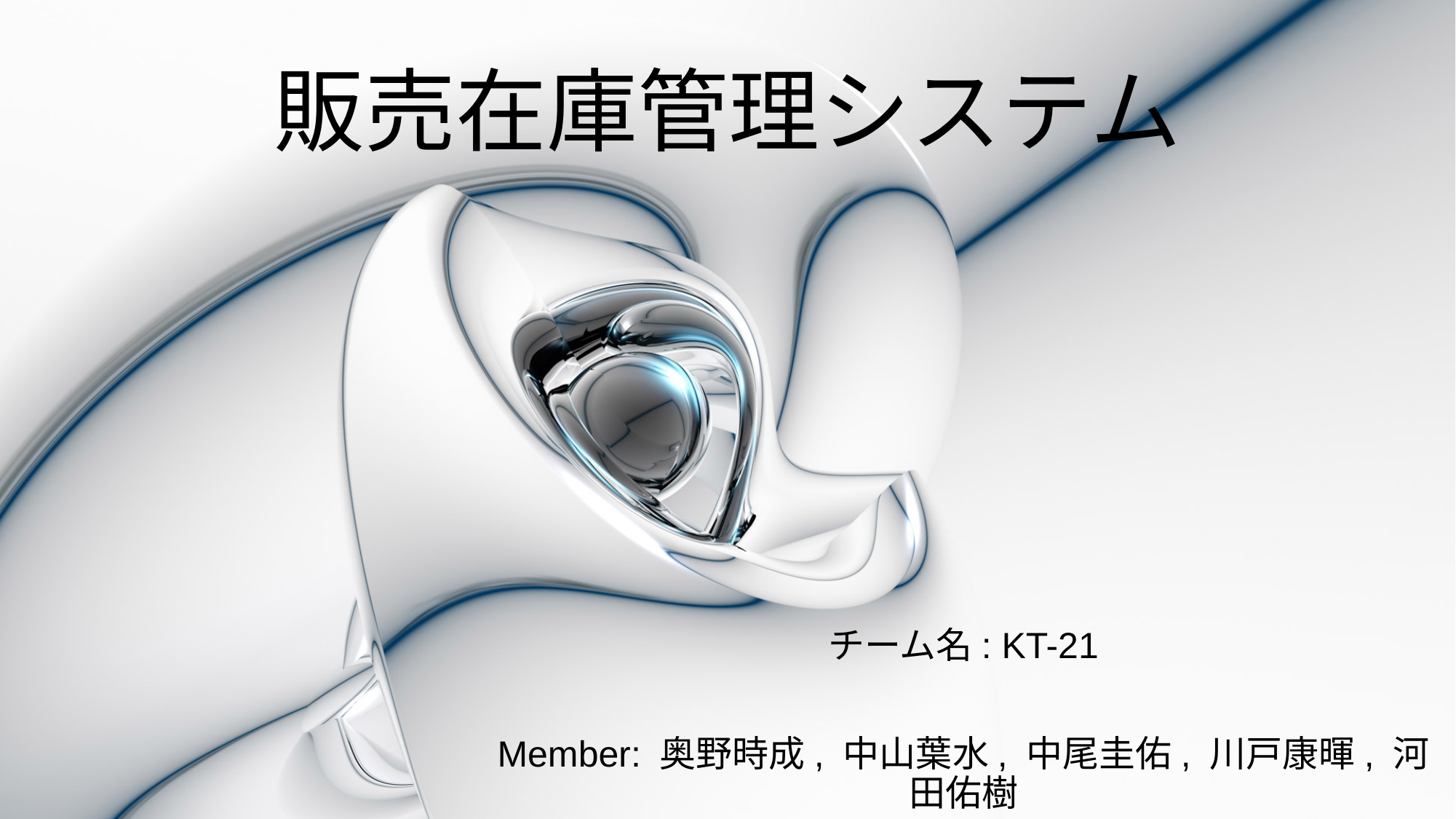

# 販売在庫管理システム
チーム名: KT-21

Member: 奥野時成, 中山葉水, 中尾圭佑, 川戸康暉, 河田佑樹